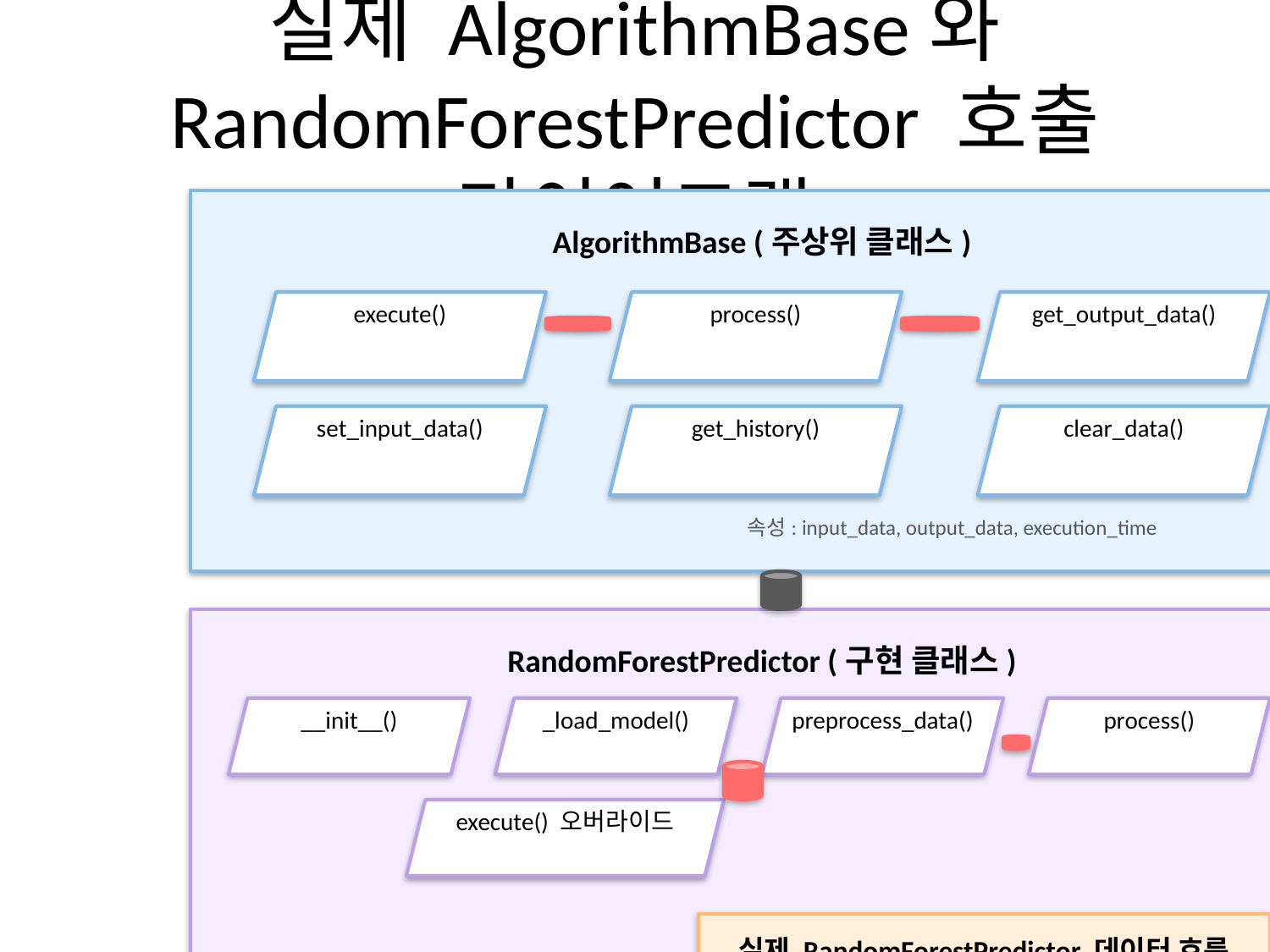

# 실제 AlgorithmBase와 RandomForestPredictor 호출 다이어그램

AlgorithmBase (주상위 클래스)

execute()

process()

get_output_data()

set_input_data()

get_history()

clear_data()
속성: input_data, output_data, execution_time

RandomForestPredictor (구현 클래스)

__init__()

_load_model()

preprocess_data()

process()

execute() 오버라이드

실제 RandomForestPredictor 데이터 흐름
입력값 예시

입력 데이터

예측 결과

weight, position